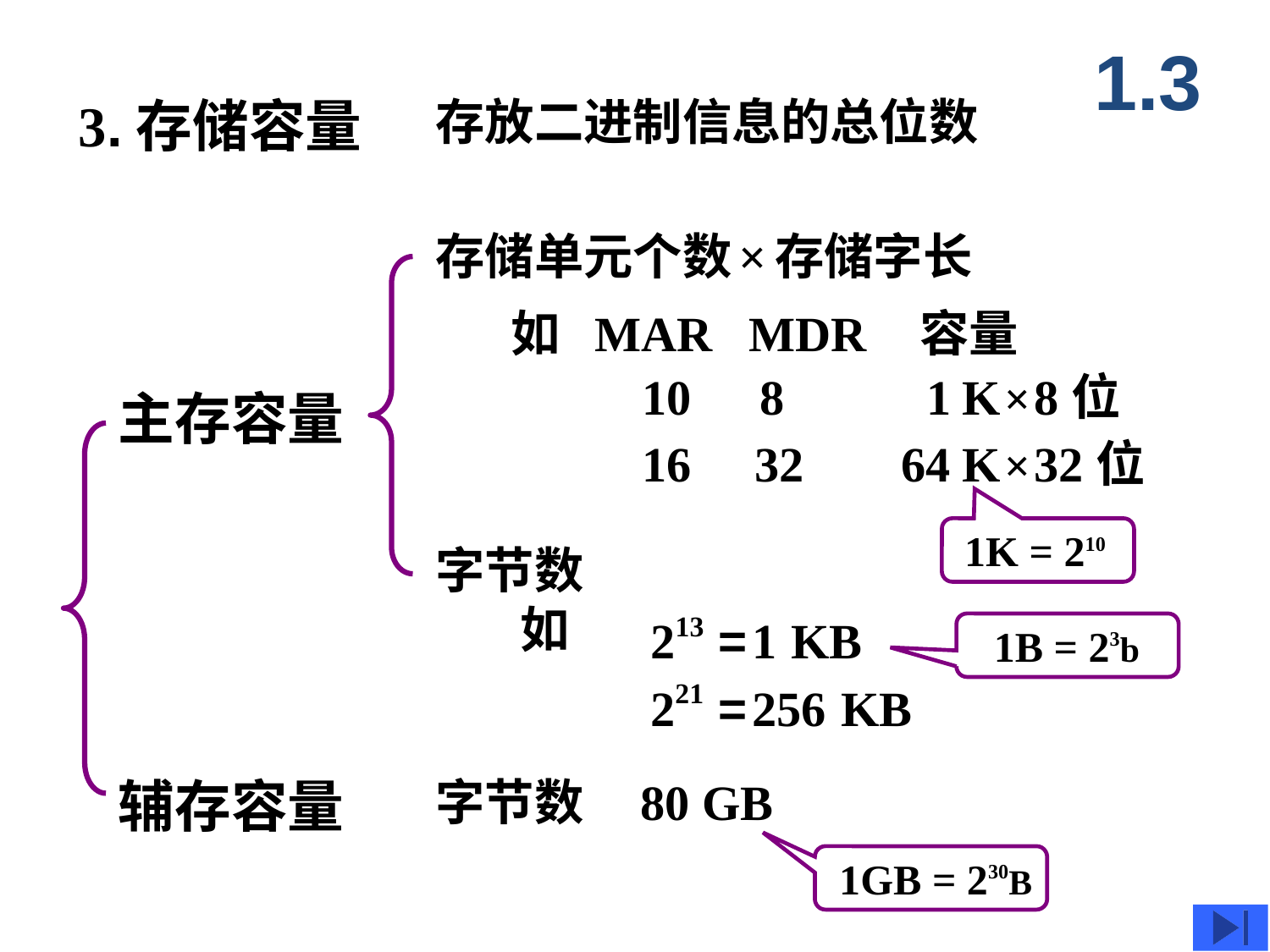

1.3
3.存储容量
存放二进制信息的总位数
存储单元个数 × 存储字长

如  MAR   MDR   容量
   10     8
1   K × 8位
主存容量

   16      32
64   K × 32位

1K = 210
字节数
如
213  = 1    KB

    1B = 23b
221  = 256    KB
辅存容量
字节数    80 GB

1GB = 230B